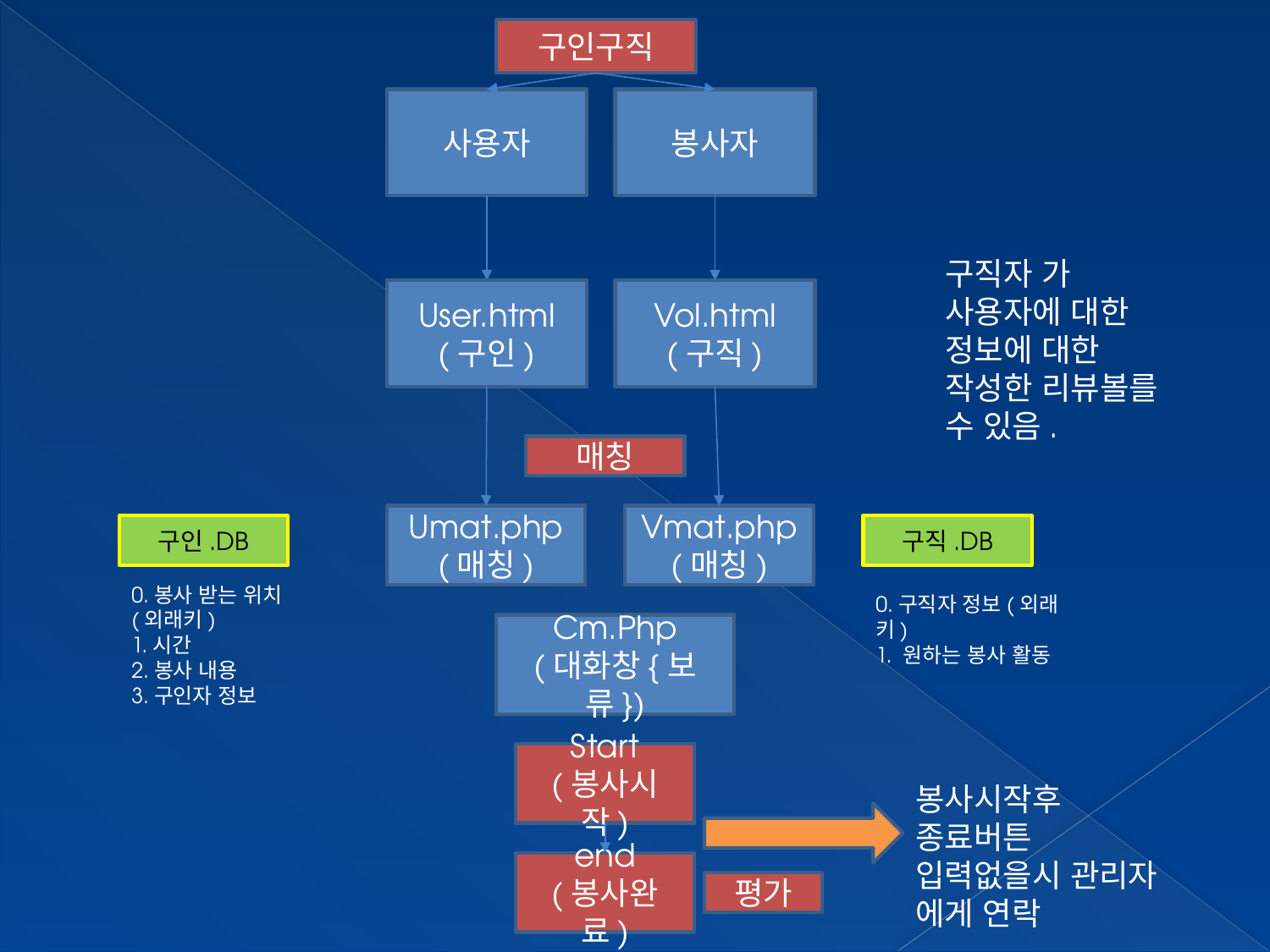

구인구직
사용자
봉사자
구직자 가 사용자에 대한 정보에 대한 작성한 리뷰볼를 수 있음.
User.html
(구인)
Vol.html
(구직)
매칭
Umat.php
(매칭)
Vmat.php
(매칭)
구인.DB
구직.DB
0.봉사 받는 위치(외래키)
1.시간
2.봉사 내용
3.구인자 정보
0.구직자 정보(외래키)
1. 원하는 봉사 활동
Cm.Php
(대화창{보류})
Start
(봉사시작)
봉사시작후 종료버튼 입력없을시 관리자 에게 연락

end
(봉사완료)
평가